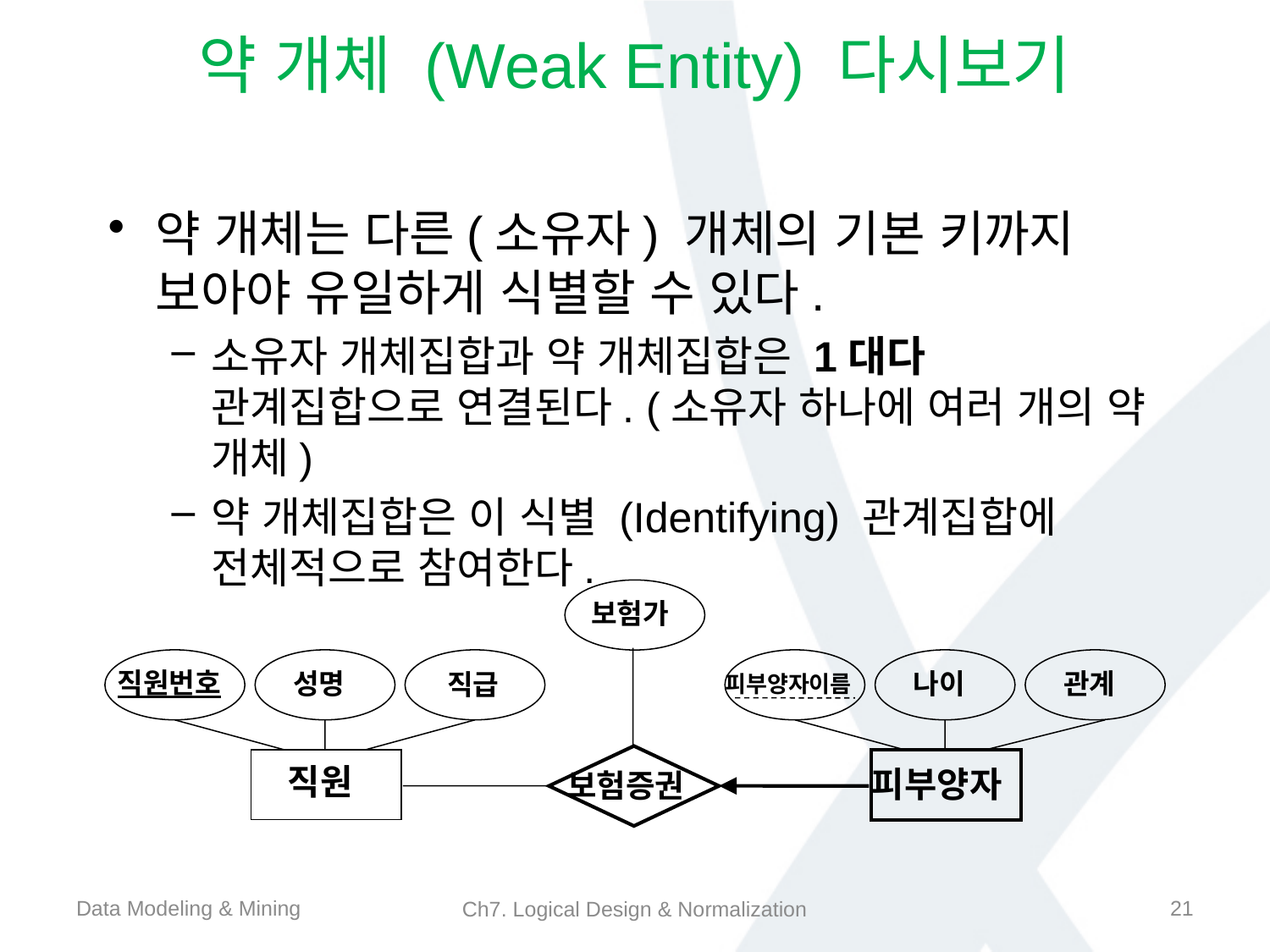

# 약 개체 (Weak Entity) 다시보기
약 개체는 다른(소유자) 개체의 기본 키까지 보아야 유일하게 식별할 수 있다.
소유자 개체집합과 약 개체집합은 1대다 관계집합으로 연결된다. (소유자 하나에 여러 개의 약 개체)
약 개체집합은 이 식별 (Identifying) 관계집합에 전체적으로 참여한다.

보험가

직원번호
성명
나이
관계
직급
피부양자이름

직원
피부양자
보험증권

Data Modeling & Mining
21
Ch7. Logical Design & Normalization